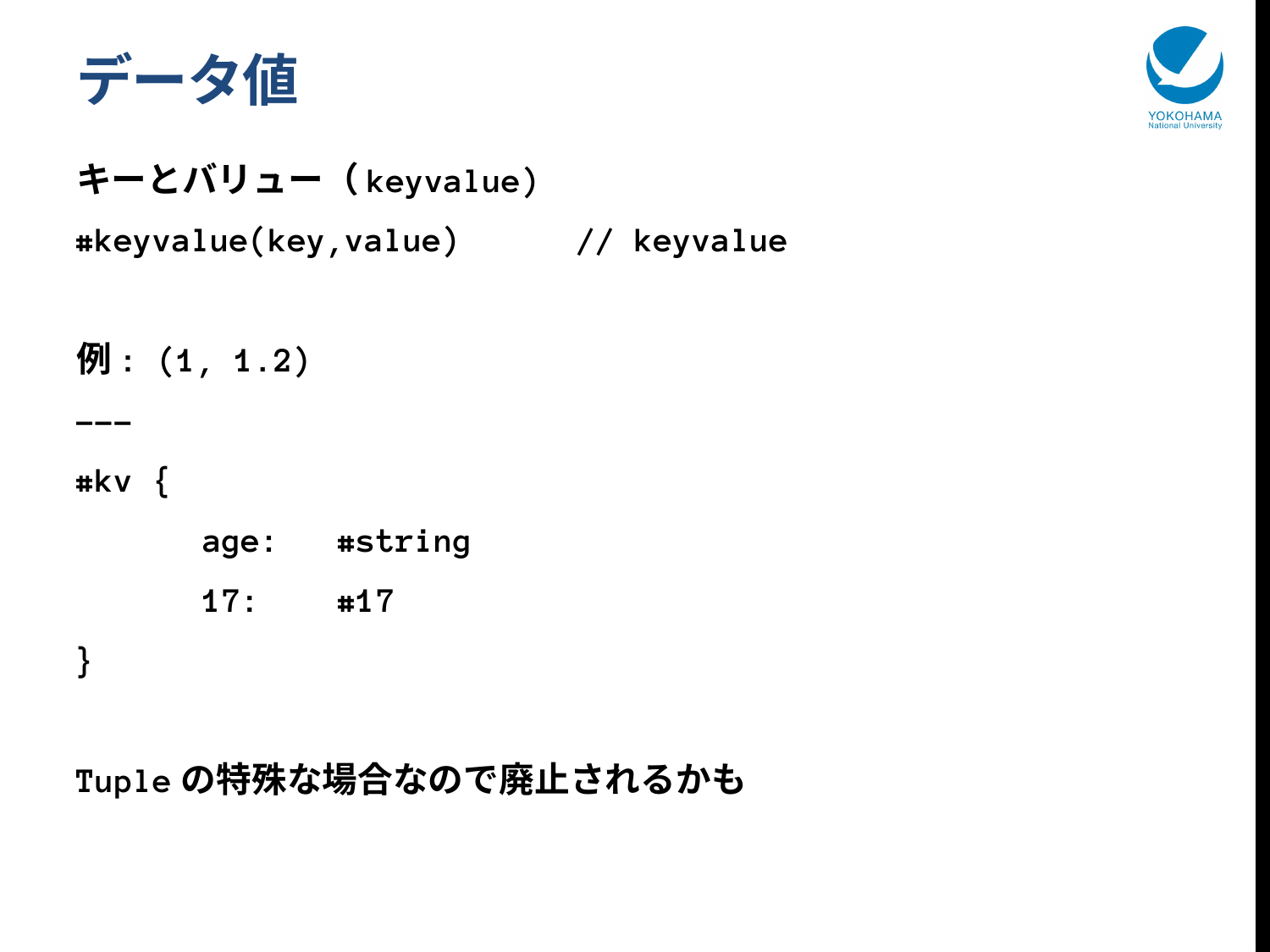

# データ値
キーとバリュー（keyvalue)
#keyvalue(key,value)      // keyvalue

例: (1, 1.2)
---
#kv {
	age:   #string
	17:    #17
}

Tupleの特殊な場合なので廃止されるかも